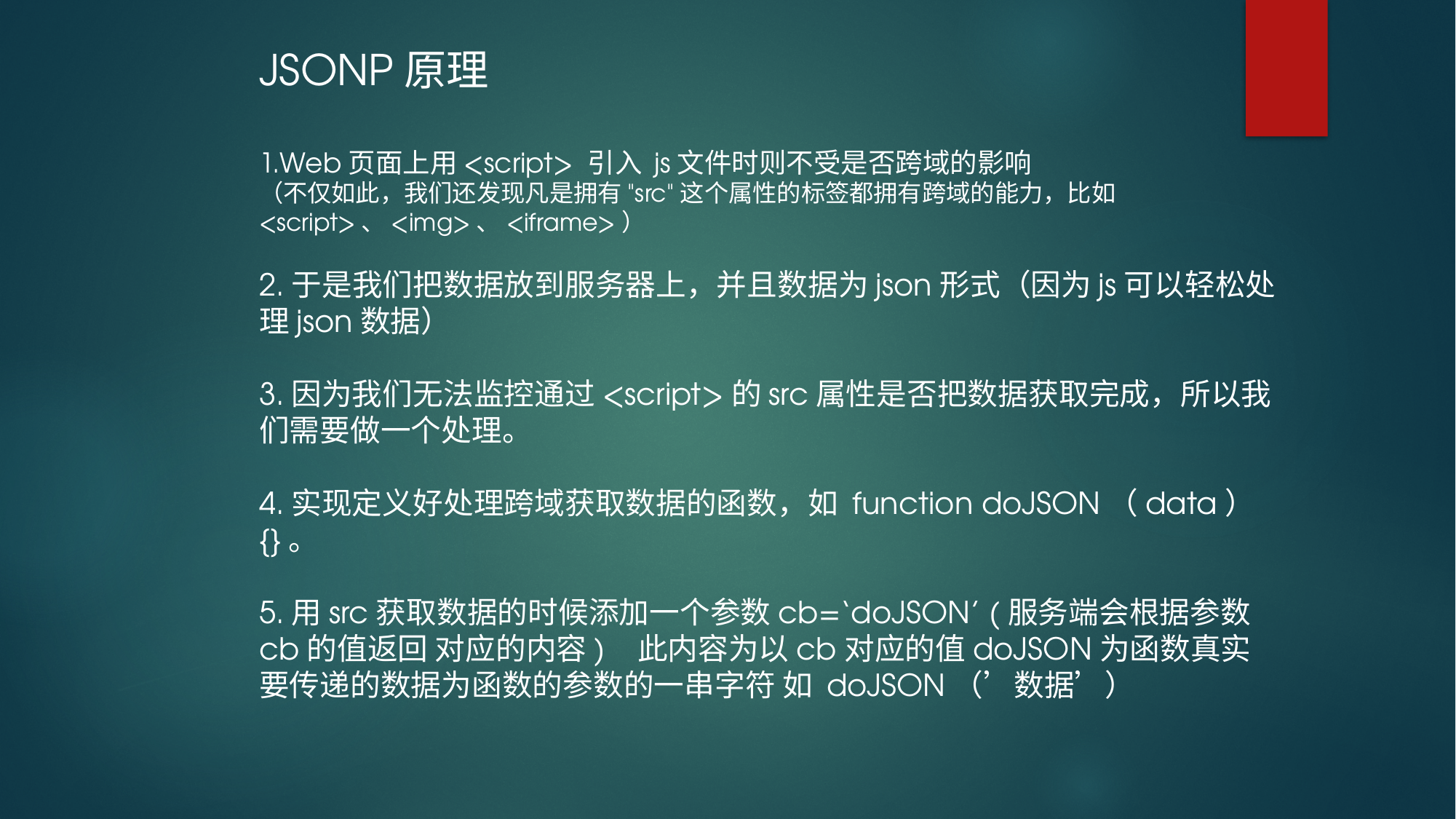

JSONP原理

1.Web页面上用<script> 引入 js文件时则不受是否跨域的影响
（不仅如此，我们还发现凡是拥有"src"这个属性的标签都拥有跨域的能力，比如<script>、<img>、<iframe>）

2.于是我们把数据放到服务器上，并且数据为json形式（因为js可以轻松处理json数据）

3.因为我们无法监控通过<script>的src属性是否把数据获取完成，所以我们需要做一个处理。

4.实现定义好处理跨域获取数据的函数，如 function doJSON（data）{}。

5.用src获取数据的时候添加一个参数cb=‘doJSON’ (服务端会根据参数cb的值返回 对应的内容)   此内容为以cb对应的值doJSON为函数真实要传递的数据为函数的参数的一串字符 如 doJSON（’数据’）